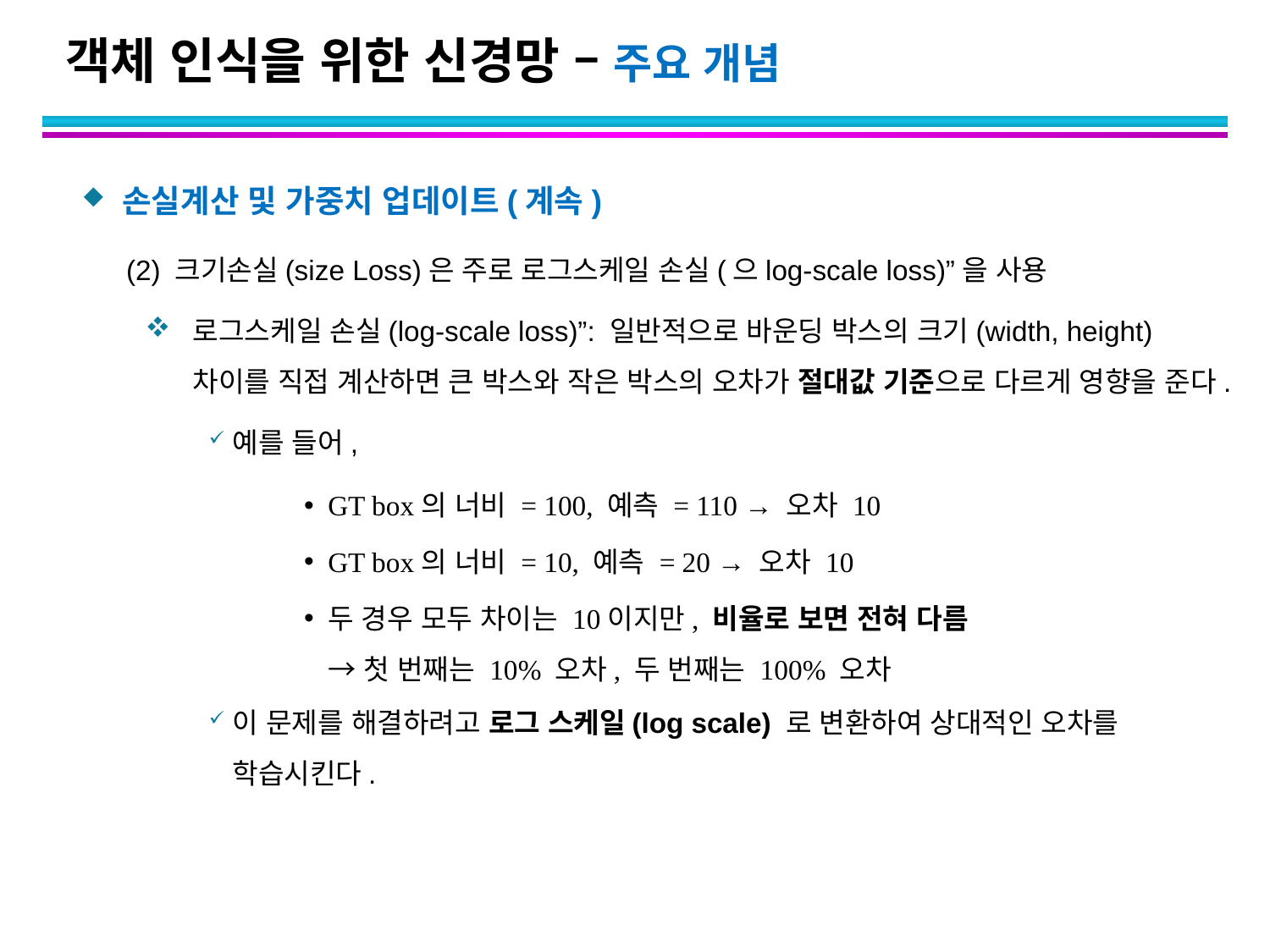

# 객체 인식을 위한 신경망 – 주요 개념
손실계산 및 가중치 업데이트(계속)
     (2) 크기손실(size Loss)은 주로 로그스케일 손실(으log-scale loss)”을 사용
로그스케일 손실(log-scale loss)”: 일반적으로 바운딩 박스의 크기(width, height) 차이를 직접 계산하면 큰 박스와 작은 박스의 오차가 절대값 기준으로 다르게 영향을 준다.
예를 들어,
GT box의 너비 = 100, 예측 = 110 → 오차 10
GT box의 너비 = 10, 예측 = 20 → 오차 10
두 경우 모두 차이는 10이지만, 비율로 보면 전혀 다름
→ 첫 번째는 10% 오차, 두 번째는 100% 오차
이 문제를 해결하려고 로그 스케일(log scale) 로 변환하여 상대적인 오차를 학습시킨다.